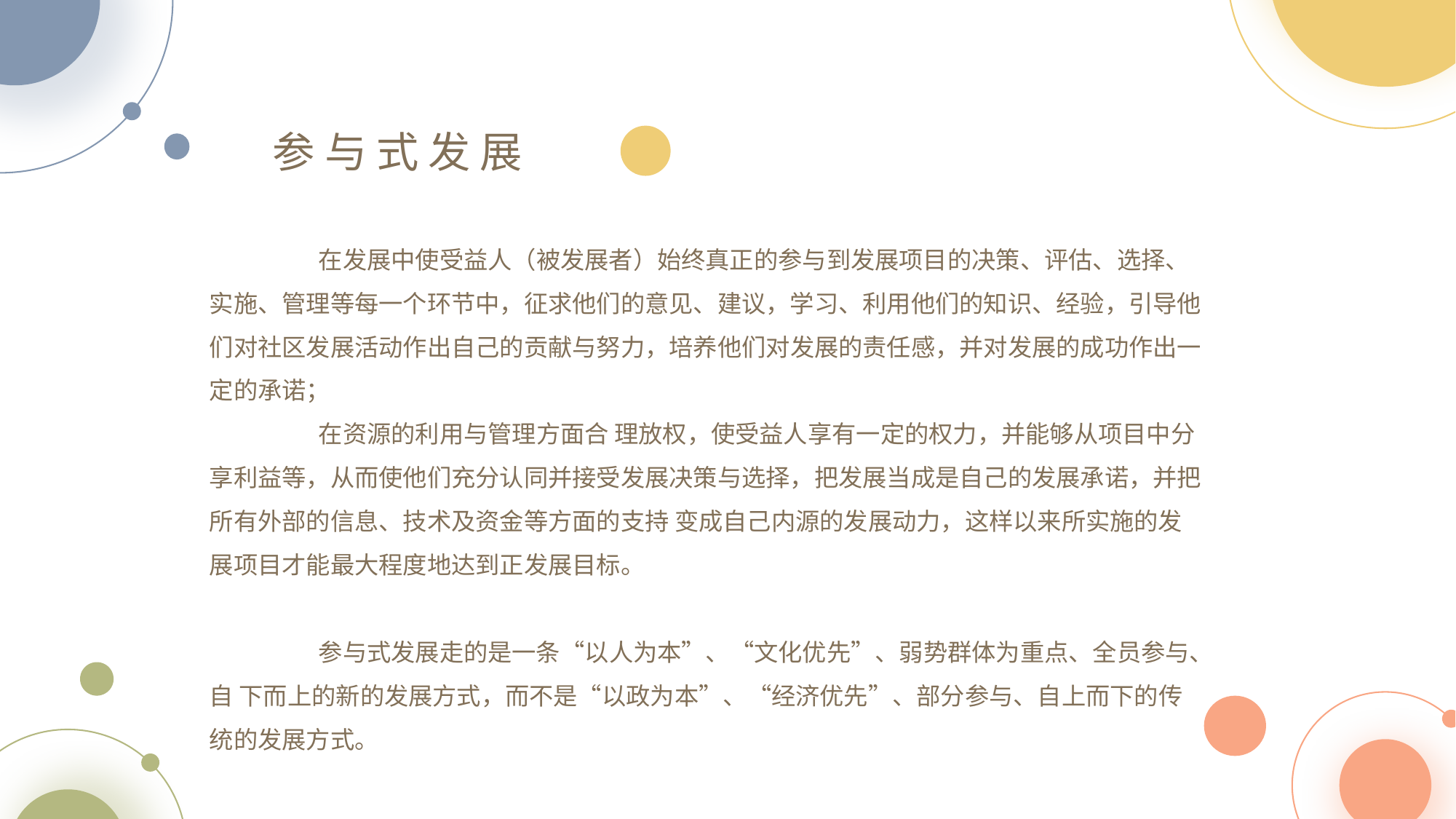

参 与 式 发 展

	在发展中使受益人（被发展者）始终真正的参与到发展项目的决策、评估、选择、实施、管理等每一个环节中，征求他们的意见、建议，学习、利用他们的知识、经验，引导他们对社区发展活动作出自己的贡献与努力，培养他们对发展的责任感，并对发展的成功作出一定的承诺；
	在资源的利用与管理方面合 理放权，使受益人享有一定的权力，并能够从项目中分享利益等，从而使他们充分认同并接受发展决策与选择，把发展当成是自己的发展承诺，并把所有外部的信息、技术及资金等方面的支持 变成自己内源的发展动力，这样以来所实施的发展项目才能最大程度地达到正发展目标。

	参与式发展走的是一条“以人为本”、“文化优先”、弱势群体为重点、全员参与、自 下而上的新的发展方式，而不是“以政为本”、“经济优先”、部分参与、自上而下的传统的发展方式。